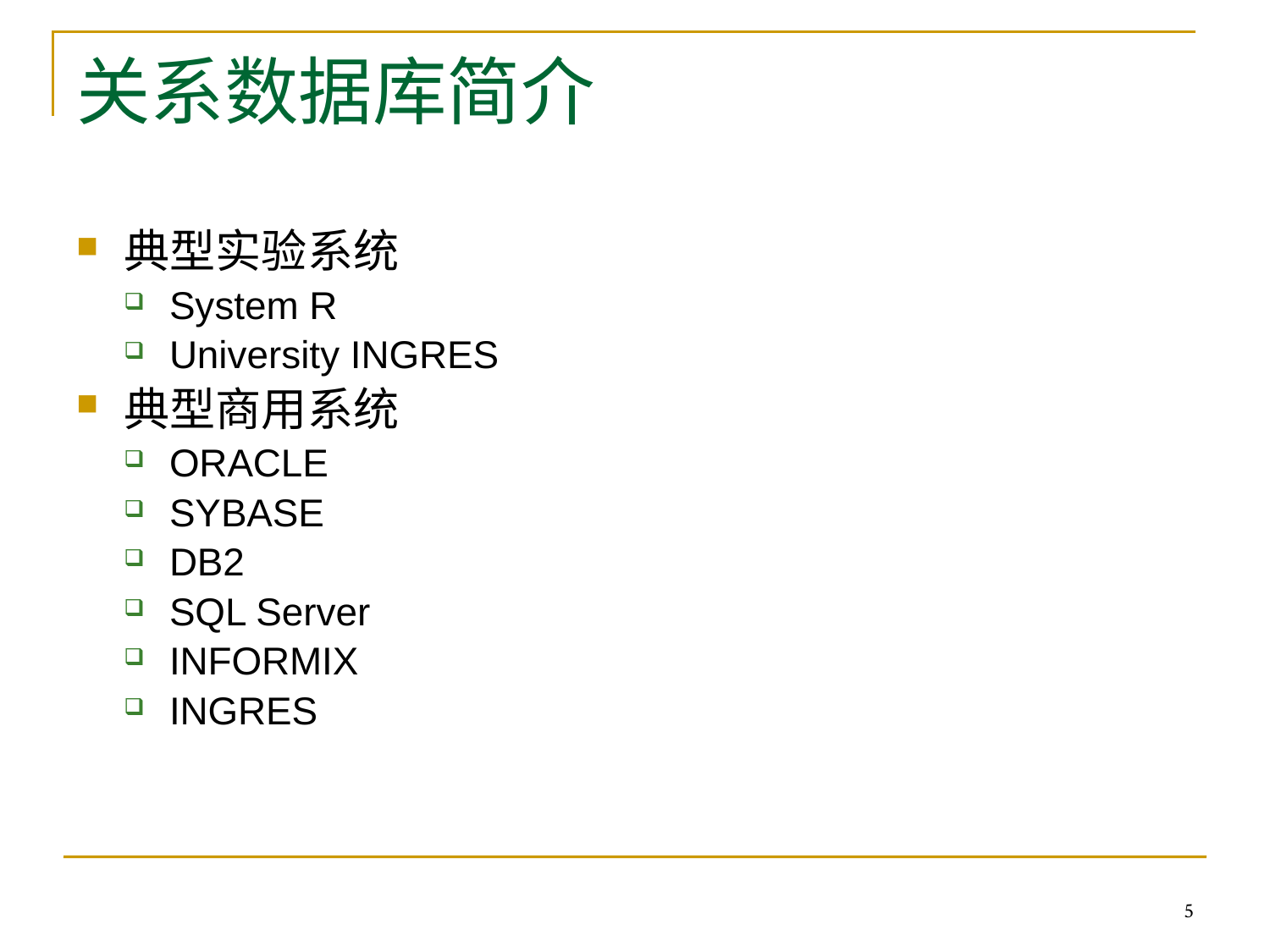

# 关系数据库简介
典型实验系统
System R
University INGRES
典型商用系统
ORACLE
SYBASE
DB2
SQL Server
INFORMIX
INGRES

5